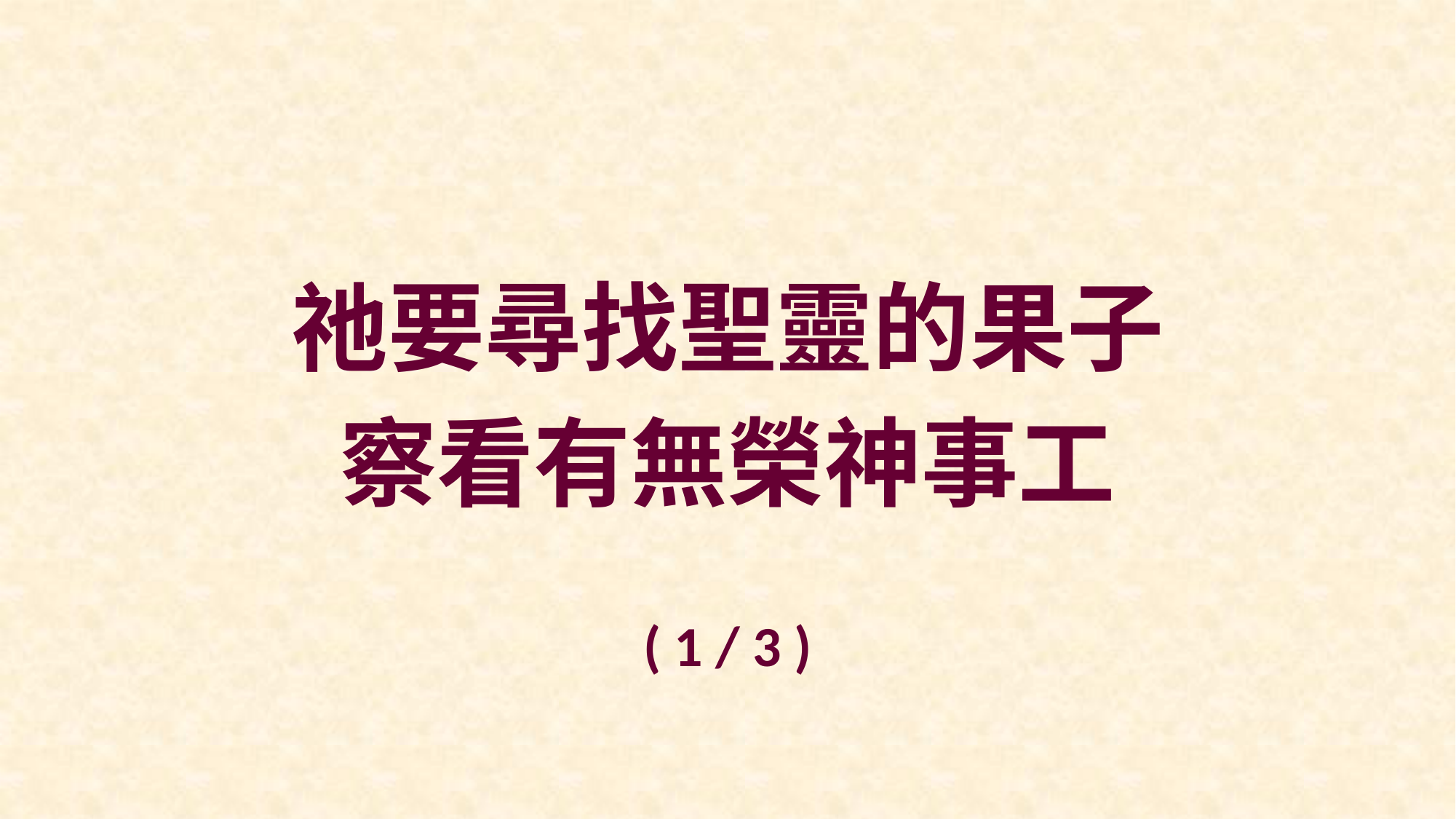

祂要尋找聖靈的果子
察看有無榮神事工
( 1 / 3 )